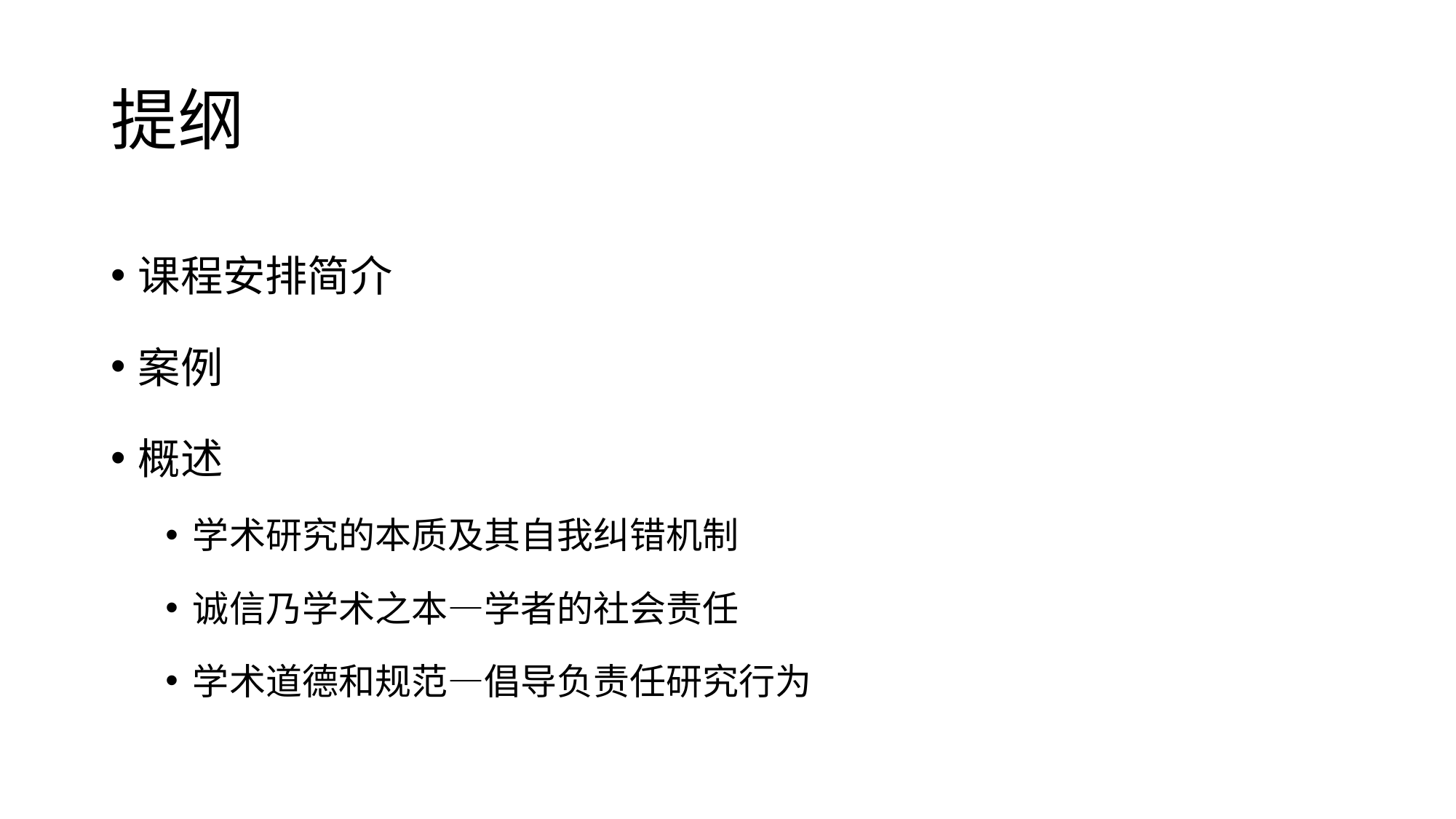

# 提纲
课程安排简介
案例
概述
学术研究的本质及其自我纠错机制
诚信乃学术之本—学者的社会责任
学术道德和规范—倡导负责任研究行为